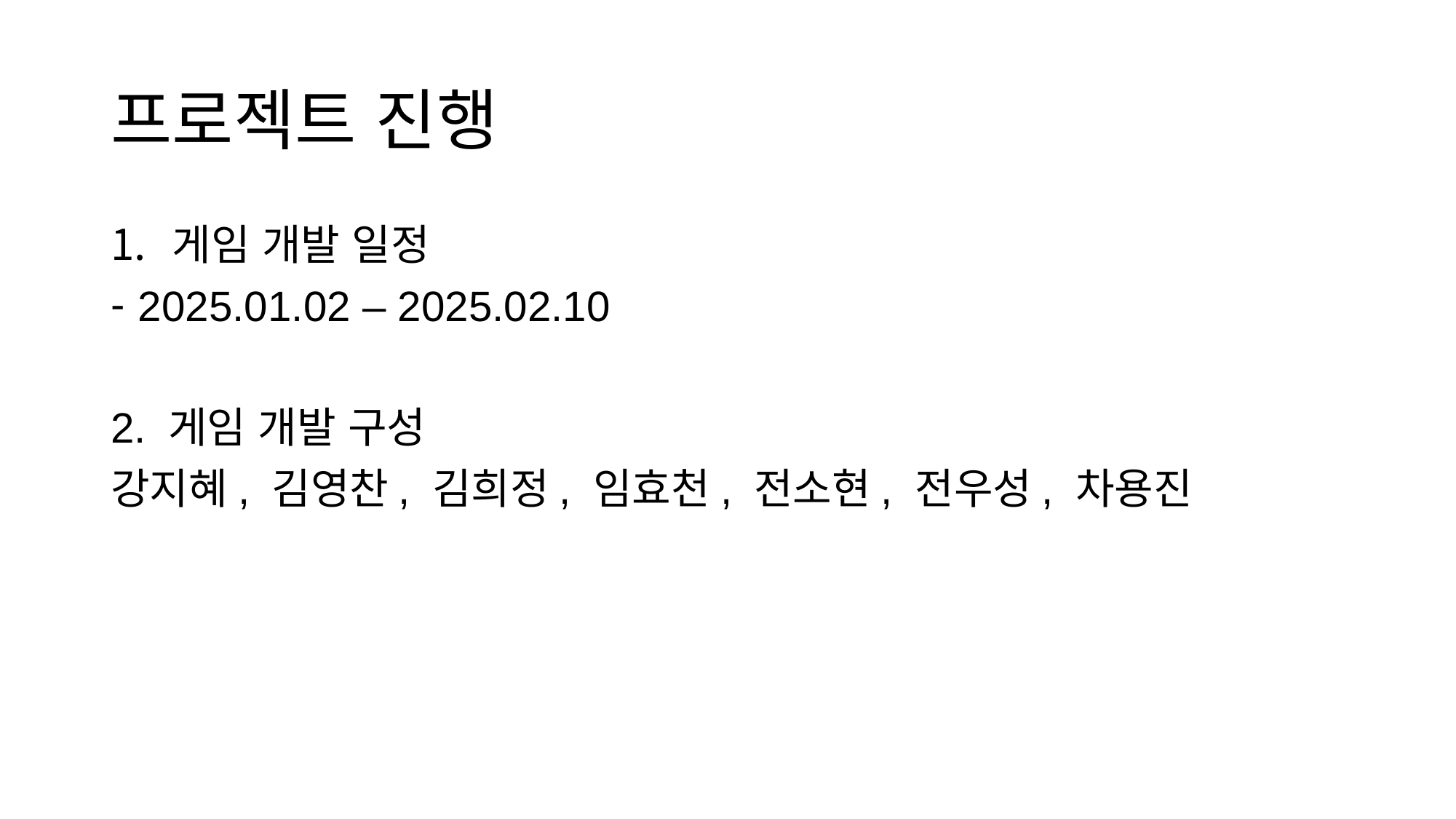

# 프로젝트 진행
게임 개발 일정
2025.01.02 – 2025.02.10

2. 게임 개발 구성
강지혜, 김영찬, 김희정, 임효천, 전소현, 전우성, 차용진